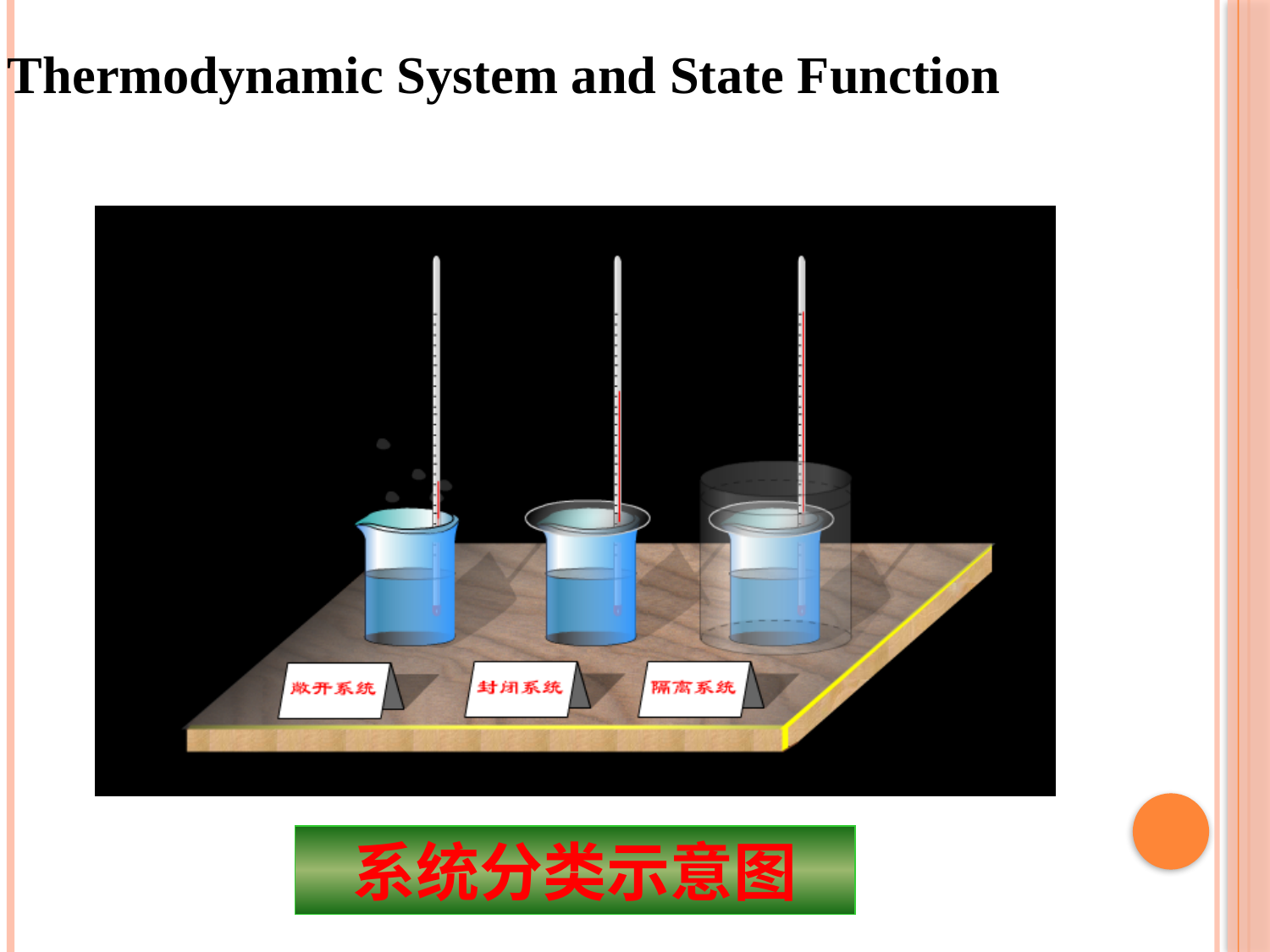

Thermodynamic System and State Function
19
系统分类示意图